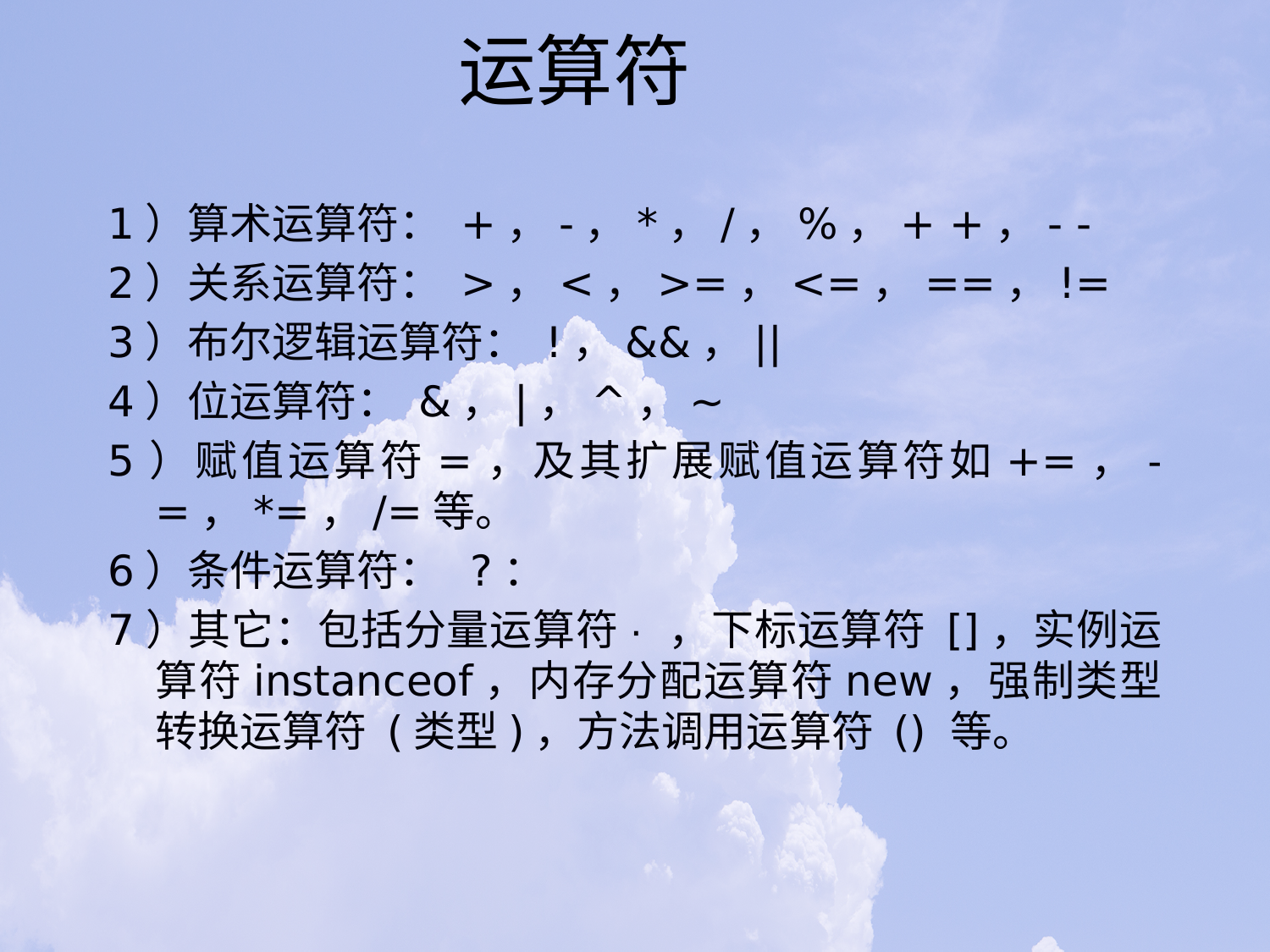

# 运算符
1）算术运算符： +，-，*，/，%，+ +，- -
2）关系运算符： >，<，>=，<=，==，!=
3）布尔逻辑运算符： !，&&，||
4）位运算符： &，|，^，~
5）赋值运算符=，及其扩展赋值运算符如+=，-=，*=，/=等。
6）条件运算符：  ?：
7）其它：包括分量运算符· ，下标运算符 []，实例运算符instanceof，内存分配运算符new，强制类型转换运算符 (类型)，方法调用运算符 () 等。